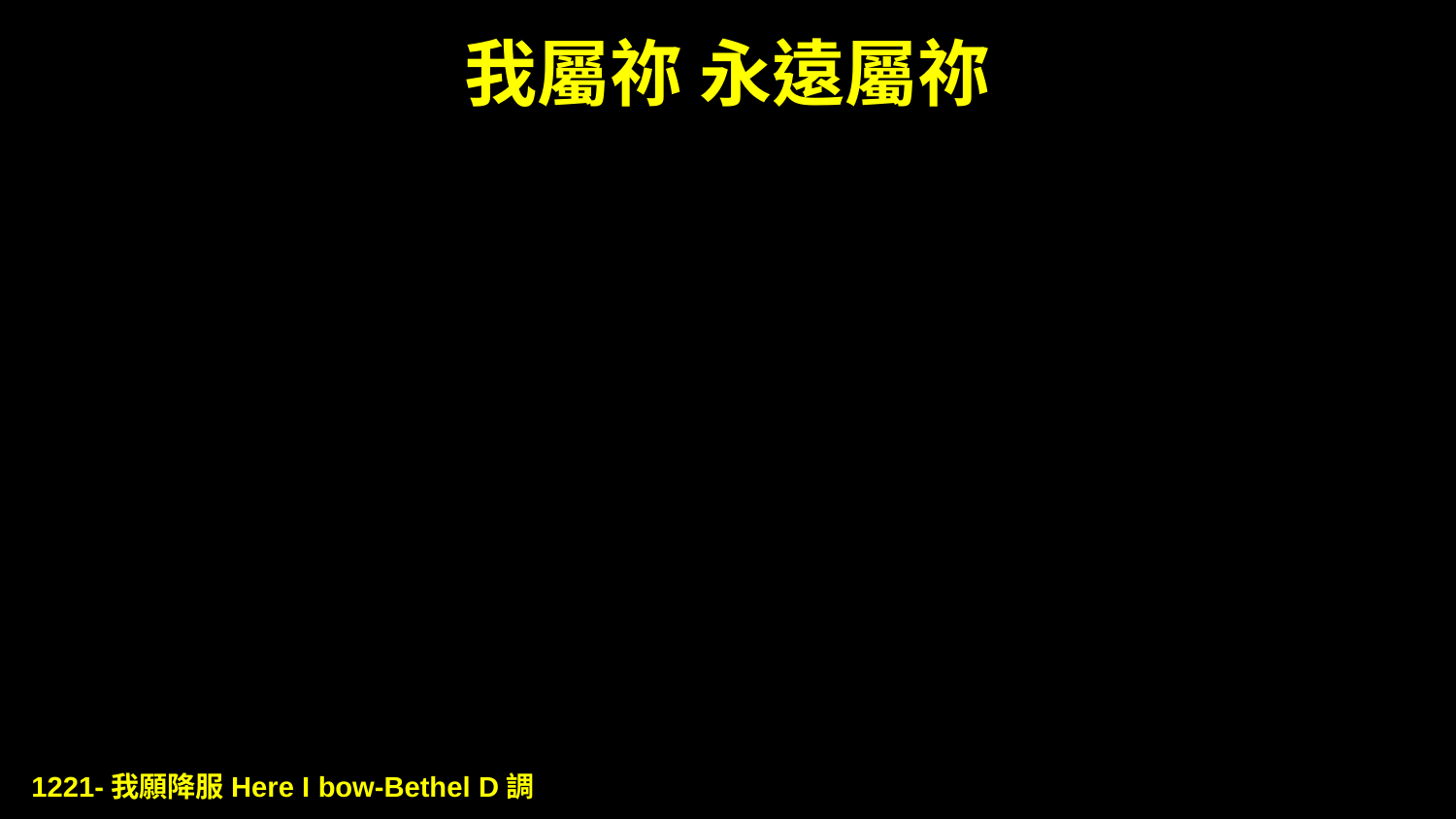

# 我屬祢 永遠屬祢
1221-我願降服Here I bow-Bethel D調